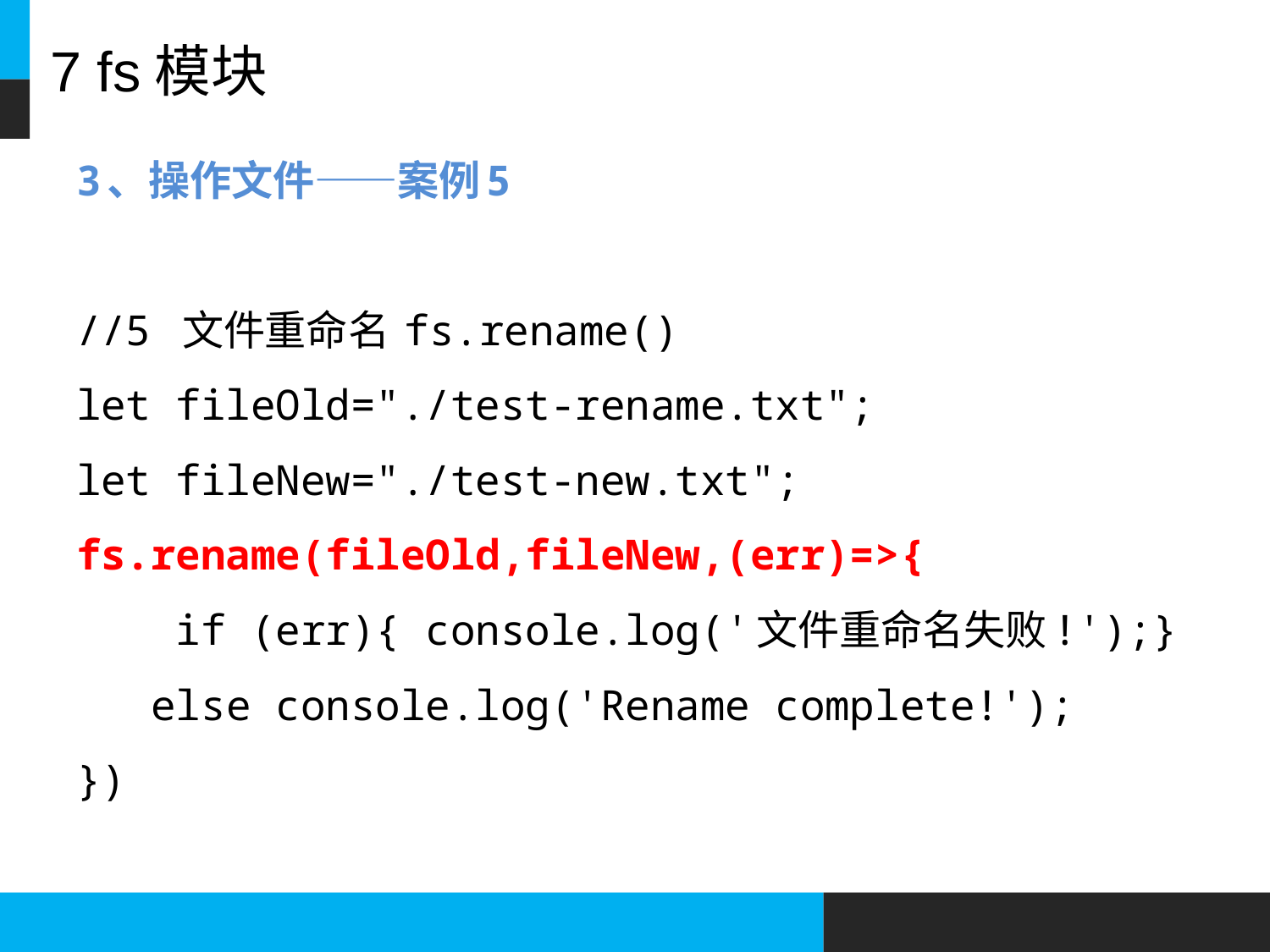

# 7 fs模块
3、操作文件——案例5

//5 文件重命名 fs.rename()
let fileOld="./test-rename.txt";
let fileNew="./test-new.txt";
fs.rename(fileOld,fileNew,(err)=>{
    if (err){ console.log('文件重命名失败!');}
   else console.log('Rename complete!');
})